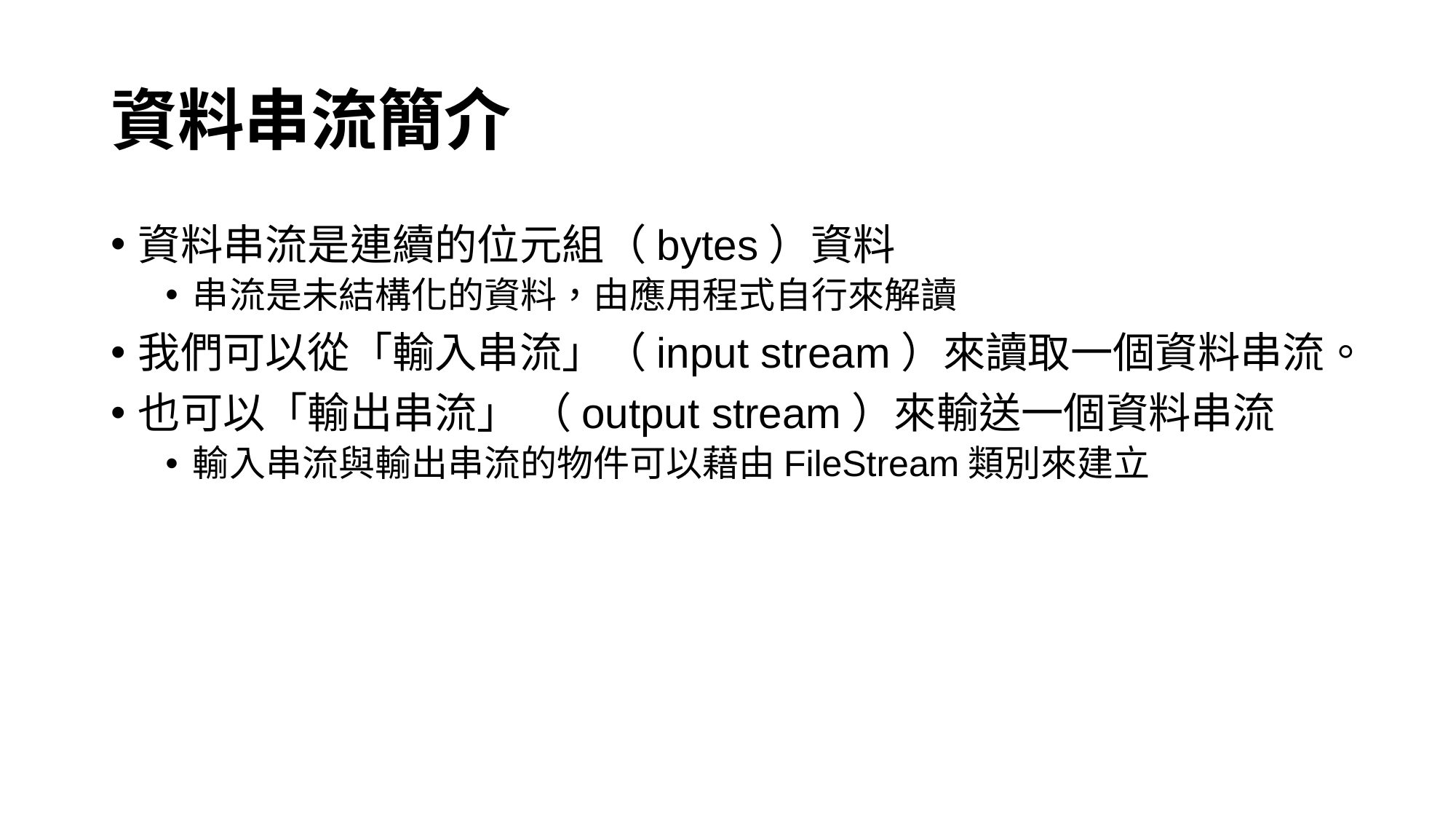

# 資料串流簡介
資料串流是連續的位元組（bytes）資料
串流是未結構化的資料，由應用程式自行來解讀
我們可以從「輸入串流」（input stream）來讀取一個資料串流。
也可以「輸出串流」 （output stream）來輸送一個資料串流
輸入串流與輸出串流的物件可以藉由FileStream類別來建立